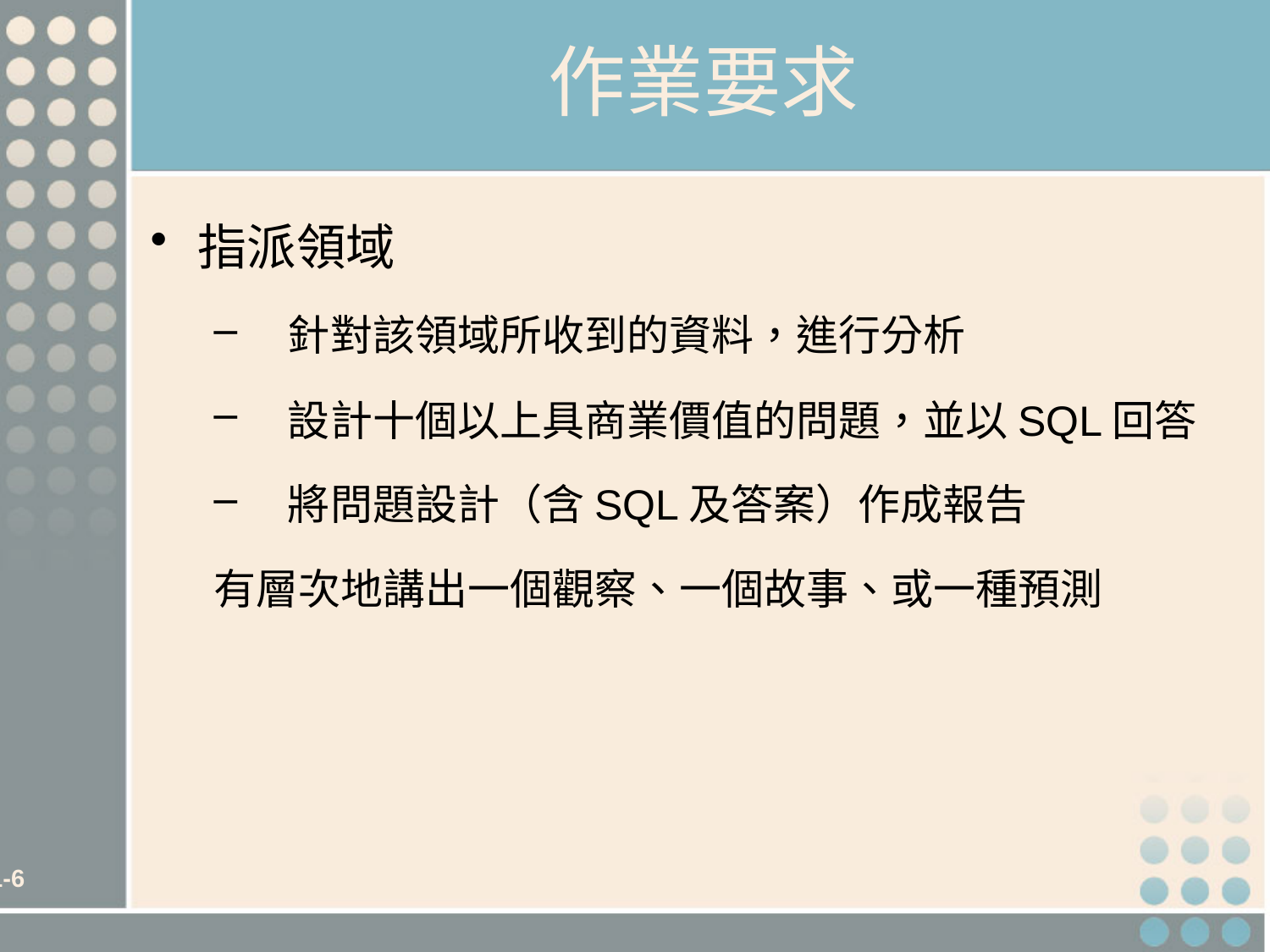

# 作業要求
指派領域
針對該領域所收到的資料，進行分析
設計十個以上具商業價值的問題，並以SQL回答
將問題設計（含SQL及答案）作成報告
有層次地講出一個觀察、一個故事、或一種預測